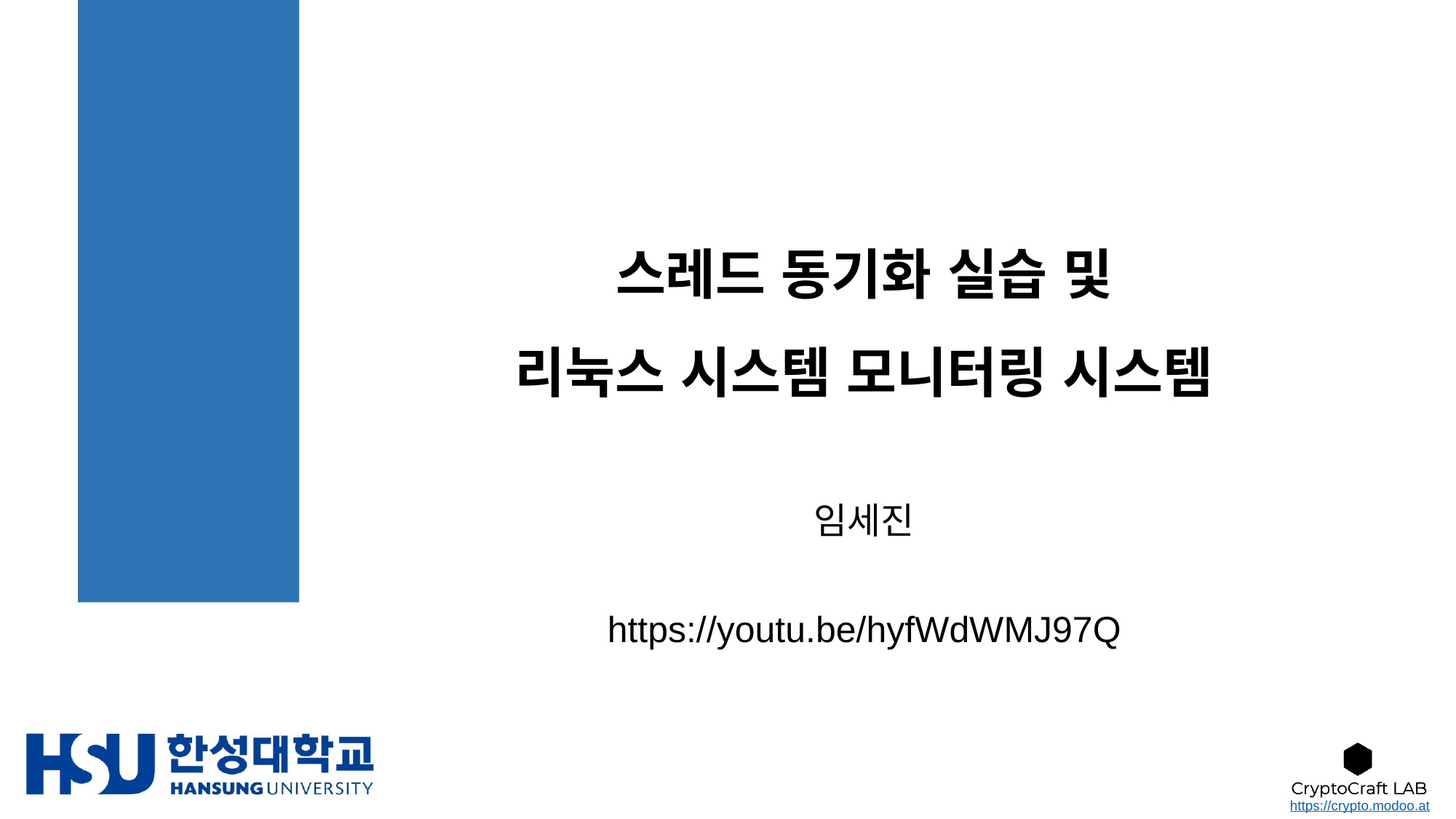

# 스레드 동기화 실습 및 리눅스 시스템 모니터링 시스템
임세진

https://youtu.be/hyfWdWMJ97Q